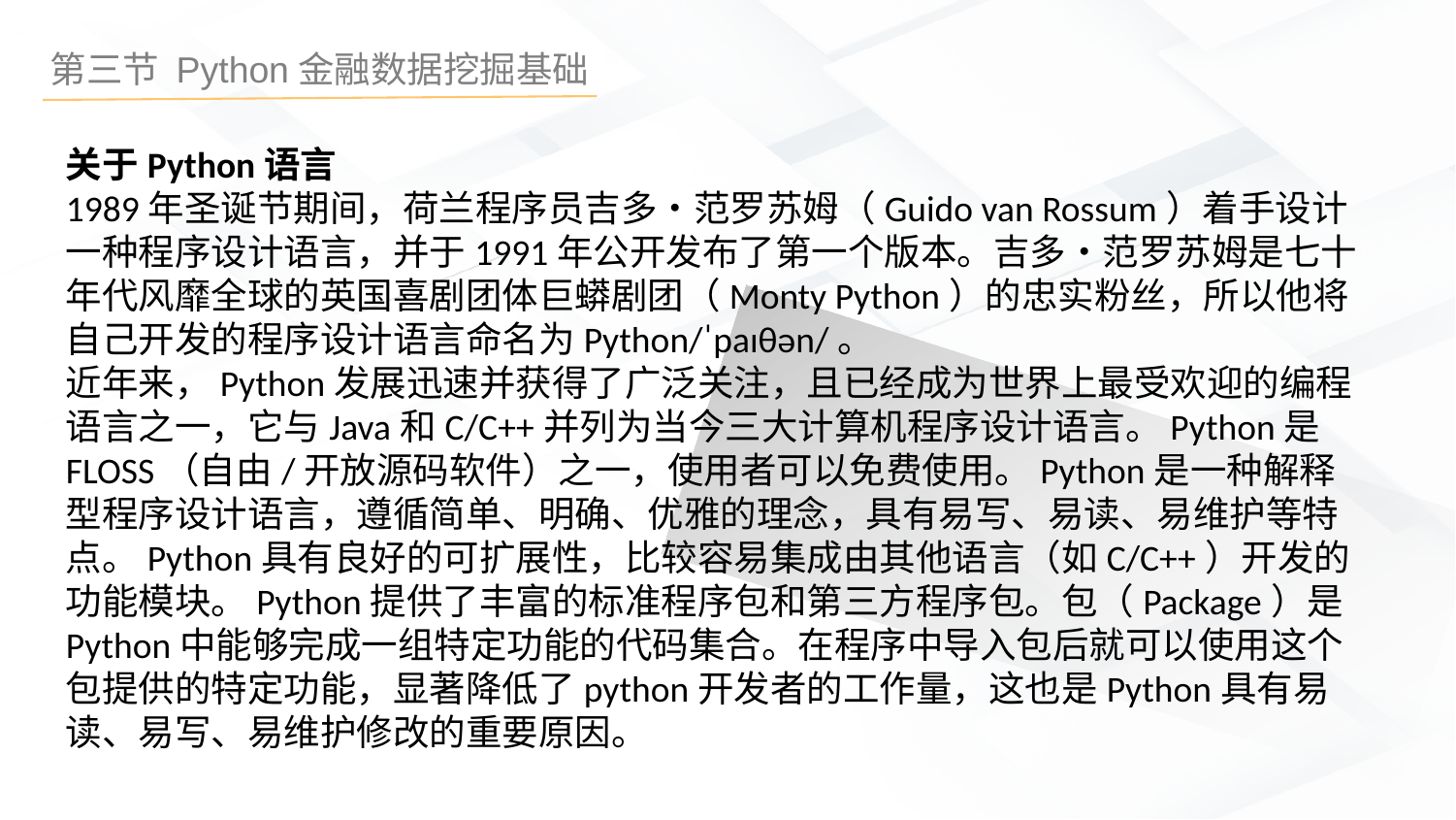

关于Python语言
1989年圣诞节期间，荷兰程序员吉多•范罗苏姆（Guido van Rossum）着手设计一种程序设计语言，并于1991年公开发布了第一个版本。吉多•范罗苏姆是七十年代风靡全球的英国喜剧团体巨蟒剧团（Monty Python）的忠实粉丝，所以他将自己开发的程序设计语言命名为Python/ˈpaɪθən/。
近年来，Python发展迅速并获得了广泛关注，且已经成为世界上最受欢迎的编程语言之一，它与Java和C/C++并列为当今三大计算机程序设计语言。Python是FLOSS（自由/开放源码软件）之一，使用者可以免费使用。Python是一种解释型程序设计语言，遵循简单、明确、优雅的理念，具有易写、易读、易维护等特点。Python具有良好的可扩展性，比较容易集成由其他语言（如C/C++）开发的功能模块。Python提供了丰富的标准程序包和第三方程序包。包（Package）是Python中能够完成一组特定功能的代码集合。在程序中导入包后就可以使用这个包提供的特定功能，显著降低了python开发者的工作量，这也是Python具有易读、易写、易维护修改的重要原因。